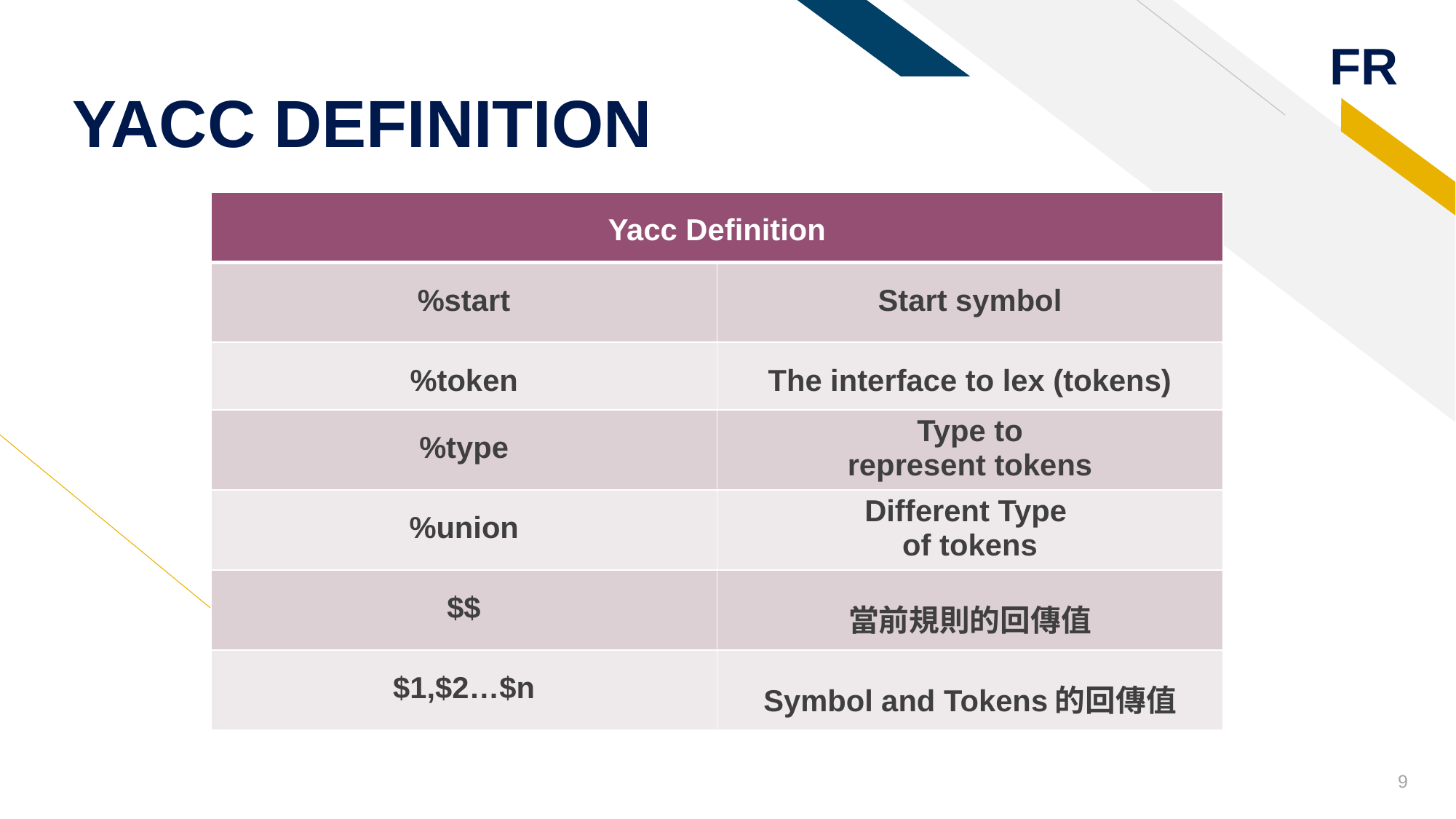

# YACC DEFINITION
| Yacc Definition | To do |
| --- | --- |
| %start | Start symbol |
| %token | The interface to lex (tokens) |
| %type | Type to represent tokens |
| %union | Different Type of tokens |
| $$ | 當前規則的回傳值 |
| $1,$2…$n | Symbol and Tokens的回傳值 |
9